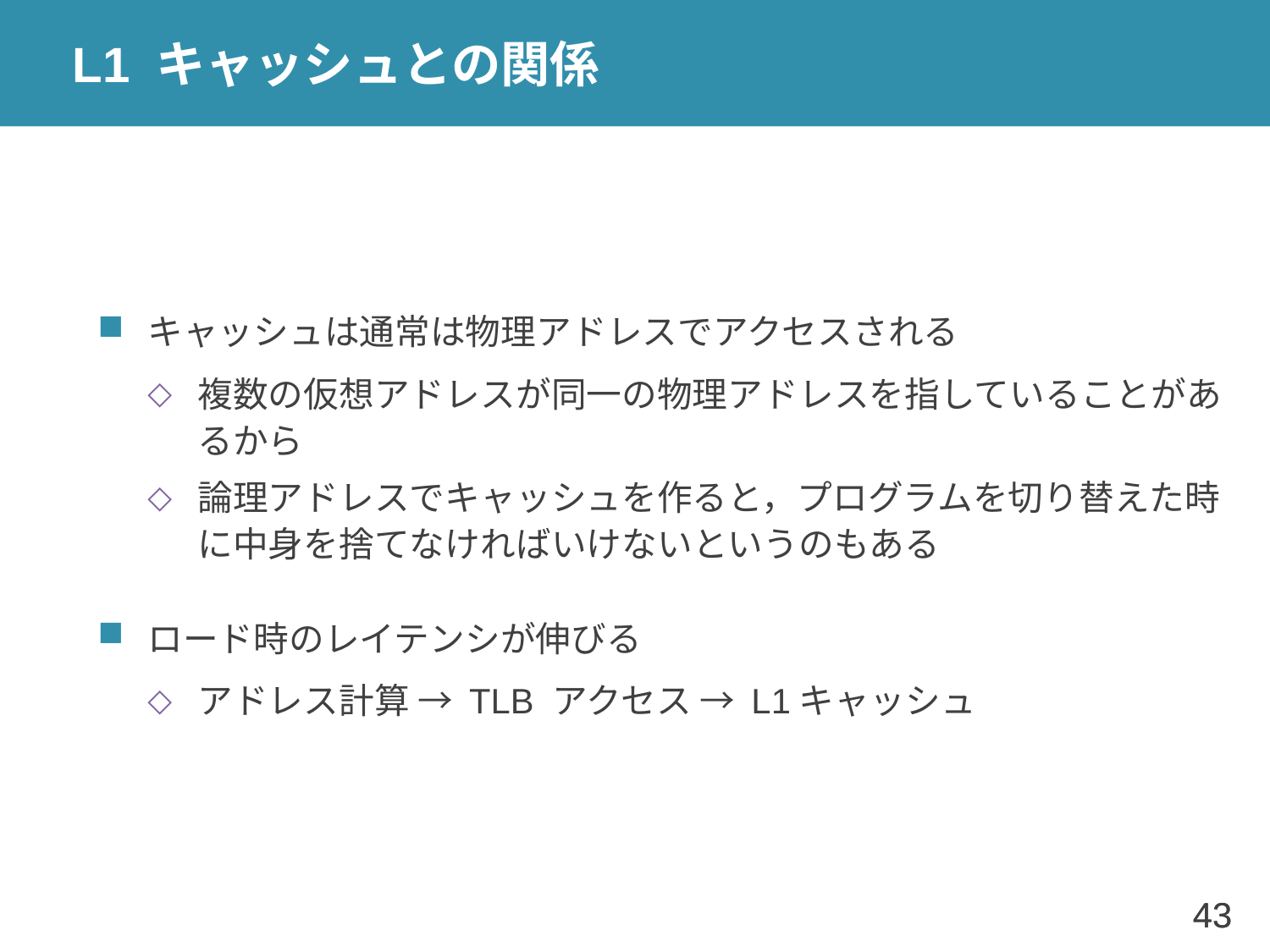

# L1 キャッシュとの関係
キャッシュは通常は物理アドレスでアクセスされる
複数の仮想アドレスが同一の物理アドレスを指していることがあるから
論理アドレスでキャッシュを作ると，プログラムを切り替えた時に中身を捨てなければいけないというのもある
ロード時のレイテンシが伸びる
アドレス計算 → TLB アクセス → L1キャッシュ